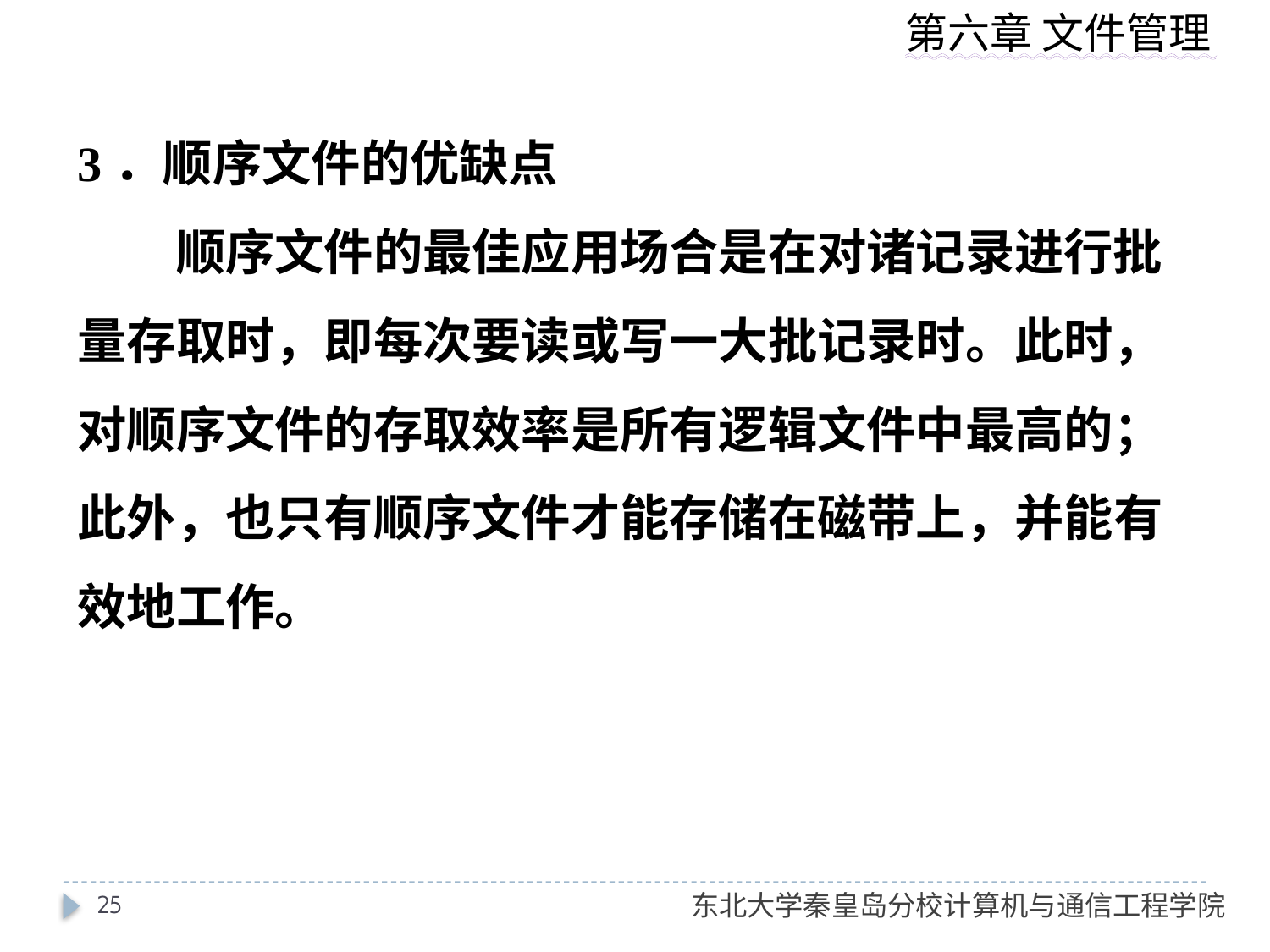

3．顺序文件的优缺点
　　顺序文件的最佳应用场合是在对诸记录进行批量存取时，即每次要读或写一大批记录时。此时，对顺序文件的存取效率是所有逻辑文件中最高的；此外，也只有顺序文件才能存储在磁带上，并能有效地工作。

25